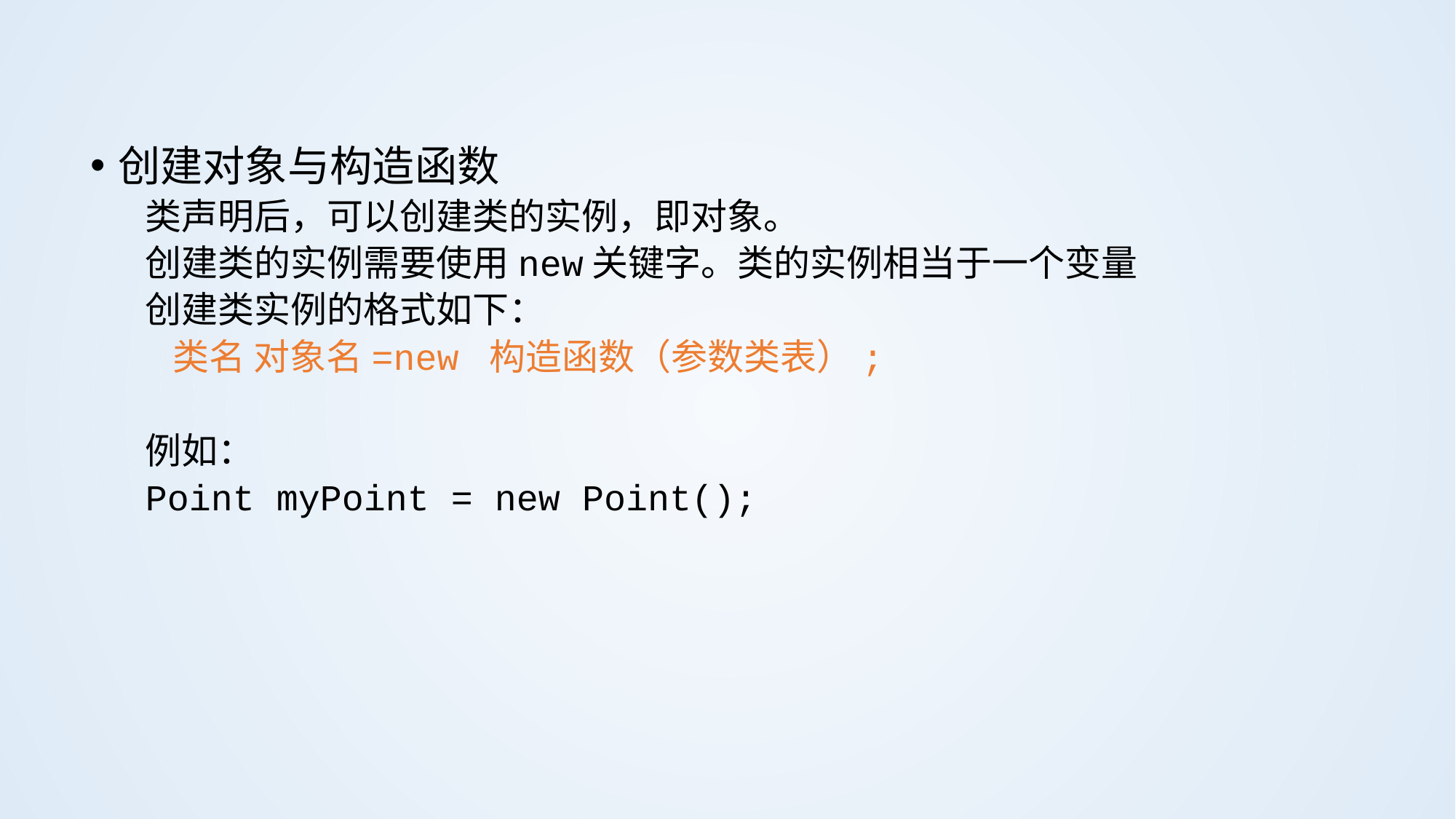

创建对象与构造函数
类声明后，可以创建类的实例，即对象。
创建类的实例需要使用new关键字。类的实例相当于一个变量
创建类实例的格式如下：
	类名 对象名=new 构造函数（参数类表）;

例如：
Point myPoint = new Point();